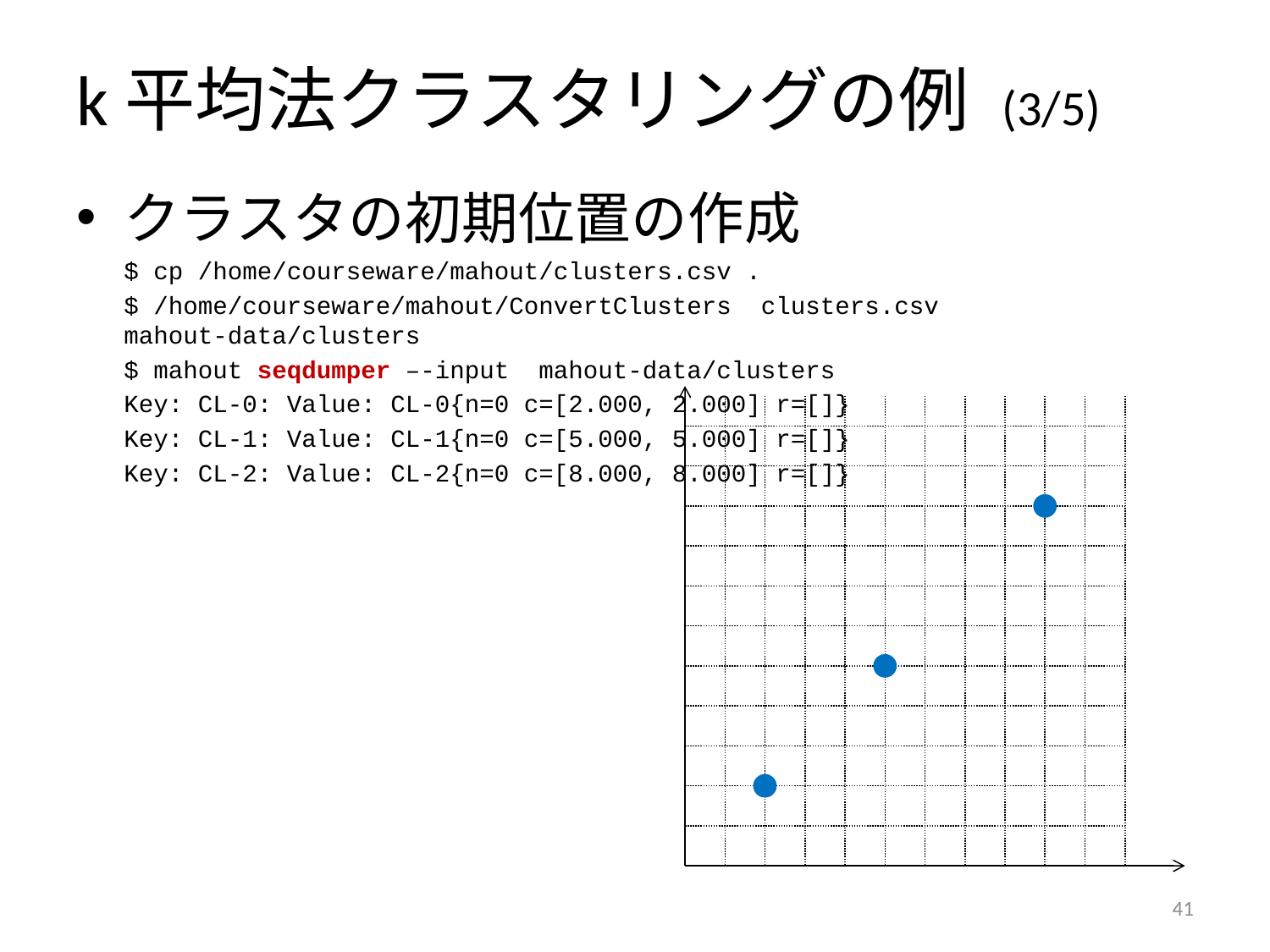

# k平均法クラスタリングの例 (3/5)
クラスタの初期位置の作成
	$ cp /home/courseware/mahout/clusters.csv .
	$ /home/courseware/mahout/ConvertClusters  clusters.csv  mahout-data/clusters
	$ mahout seqdumper –-input  mahout-data/clusters
	Key: CL-0: Value: CL-0{n=0 c=[2.000, 2.000] r=[]}
	Key: CL-1: Value: CL-1{n=0 c=[5.000, 5.000] r=[]}
	Key: CL-2: Value: CL-2{n=0 c=[8.000, 8.000] r=[]}

41